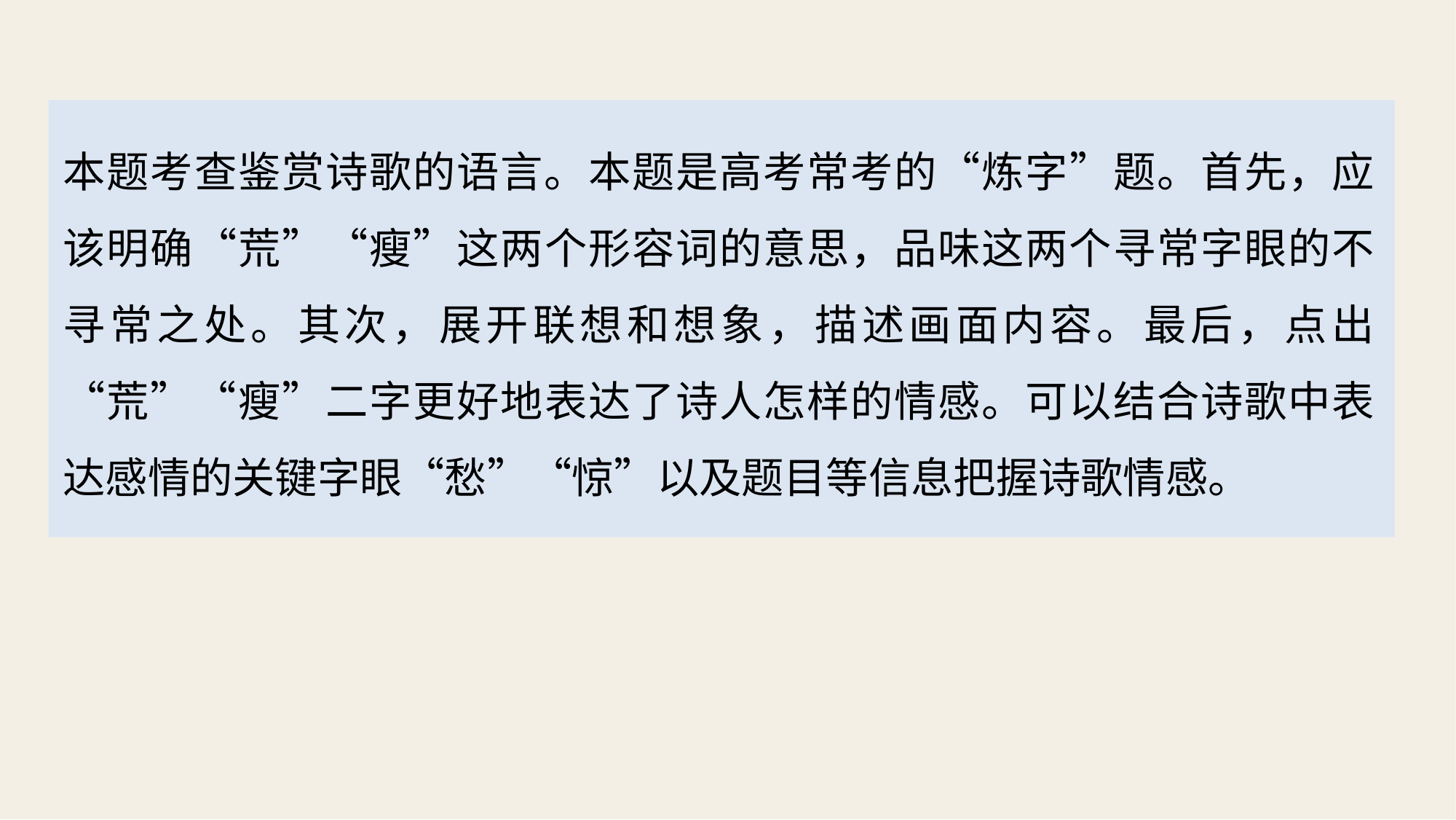

本题考查鉴赏诗歌的语言。本题是高考常考的“炼字”题。首先，应该明确“荒”“瘦”这两个形容词的意思，品味这两个寻常字眼的不寻常之处。其次，展开联想和想象，描述画面内容。最后，点出“荒”“瘦”二字更好地表达了诗人怎样的情感。可以结合诗歌中表达感情的关键字眼“愁”“惊”以及题目等信息把握诗歌情感。